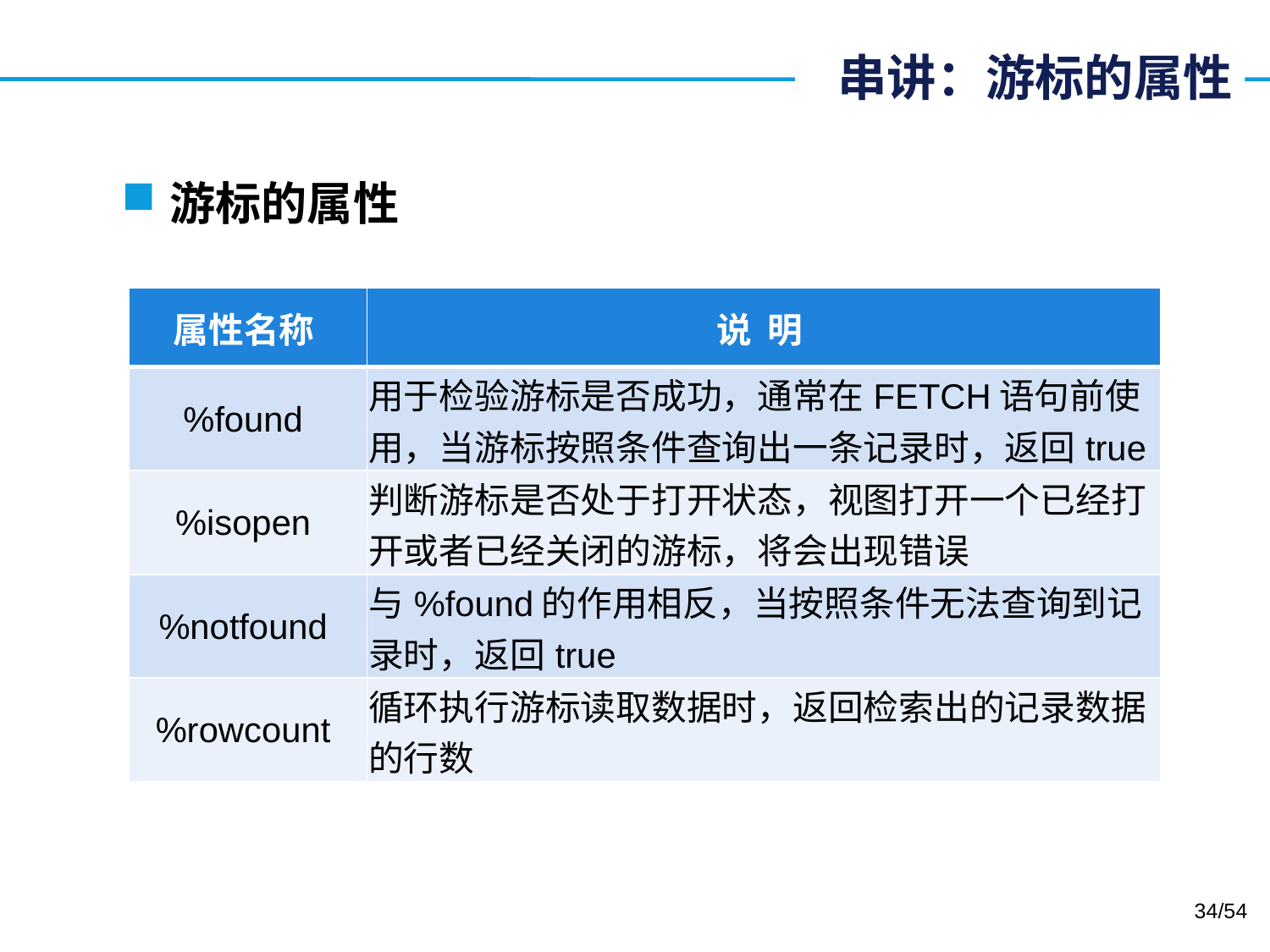

# 串讲：游标的属性
游标的属性

| 属性名称 | 说 明 |
| --- | --- |
| %found | 用于检验游标是否成功，通常在FETCH语句前使用，当游标按照条件查询出一条记录时，返回true |
| %isopen | 判断游标是否处于打开状态，视图打开一个已经打开或者已经关闭的游标，将会出现错误 |
| %notfound | 与%found的作用相反，当按照条件无法查询到记录时，返回true |
| %rowcount | 循环执行游标读取数据时，返回检索出的记录数据的行数 |
34/54